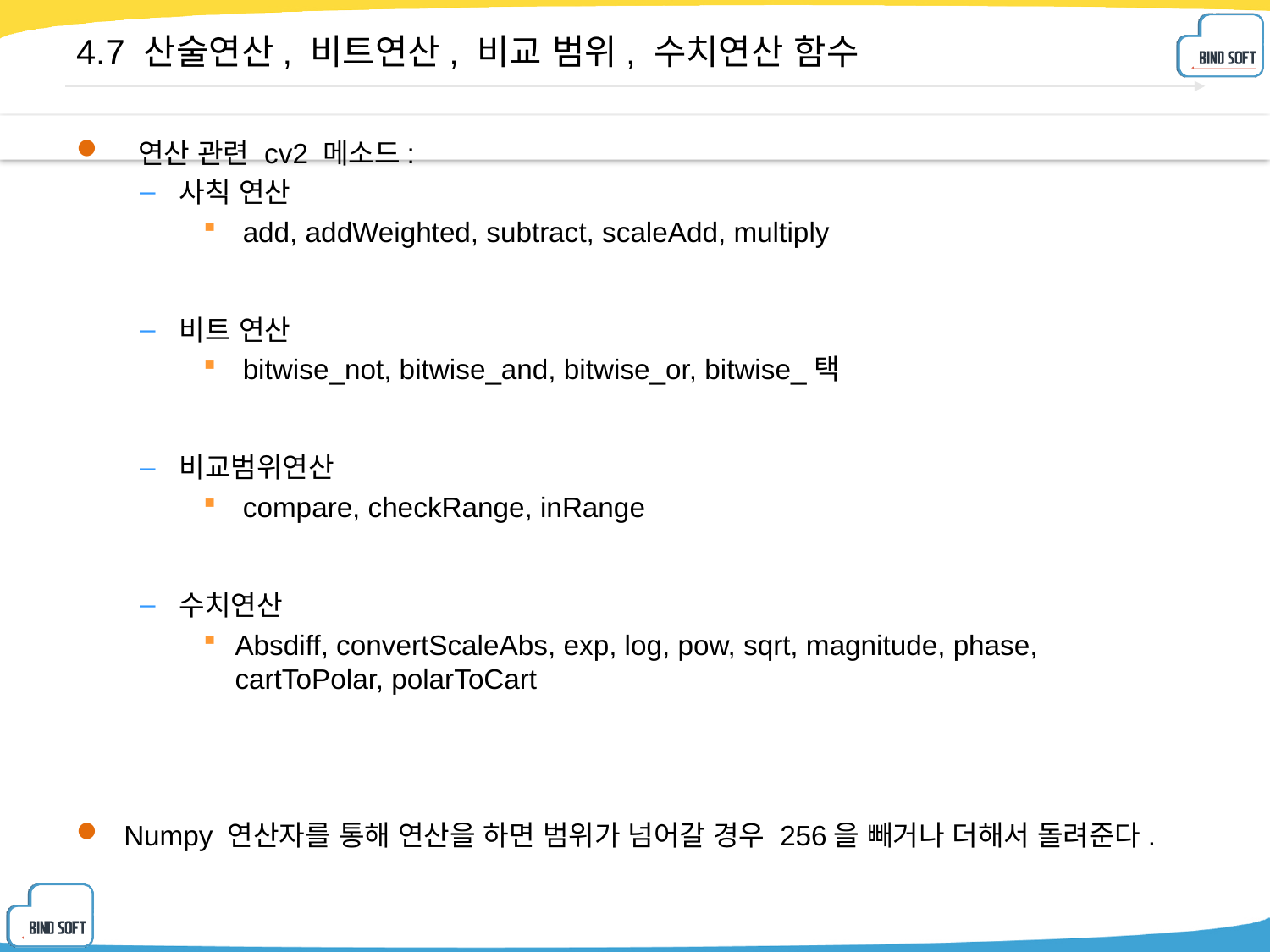

# 4.7 산술연산, 비트연산, 비교 범위, 수치연산 함수
 연산 관련 cv2 메소드:
사칙 연산
 add, addWeighted, subtract, scaleAdd, multiply

비트 연산
 bitwise_not, bitwise_and, bitwise_or, bitwise_택

비교범위연산
 compare, checkRange, inRange

수치연산
Absdiff, convertScaleAbs, exp, log, pow, sqrt, magnitude, phase, cartToPolar, polarToCart

Numpy 연산자를 통해 연산을 하면 범위가 넘어갈 경우 256을 빼거나 더해서 돌려준다.